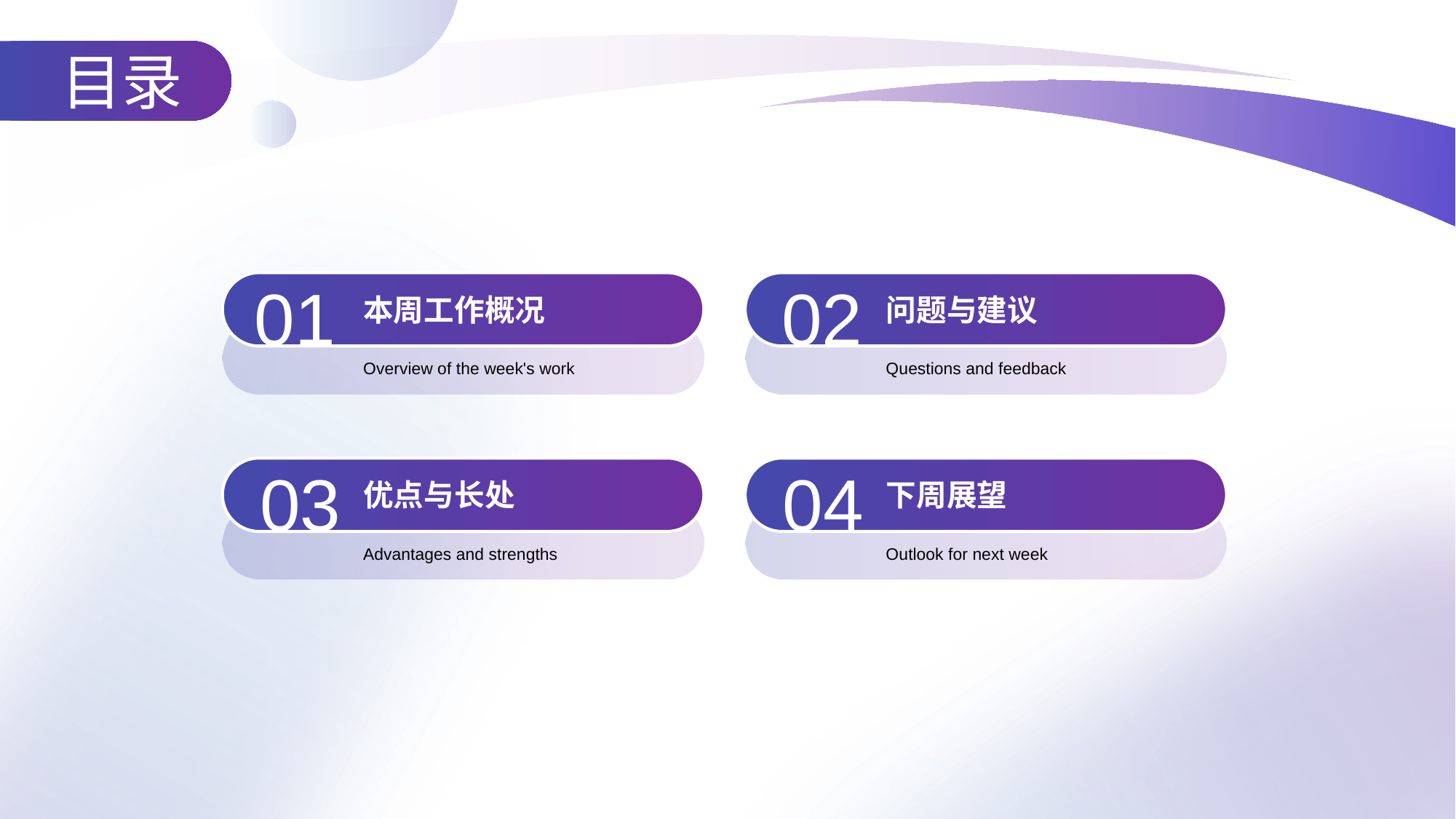

目录

01

本周工作概况

Overview of the week's work
02

问题与建议

Questions and feedback
03

优点与长处

Advantages and strengths
04

下周展望

Outlook for next week